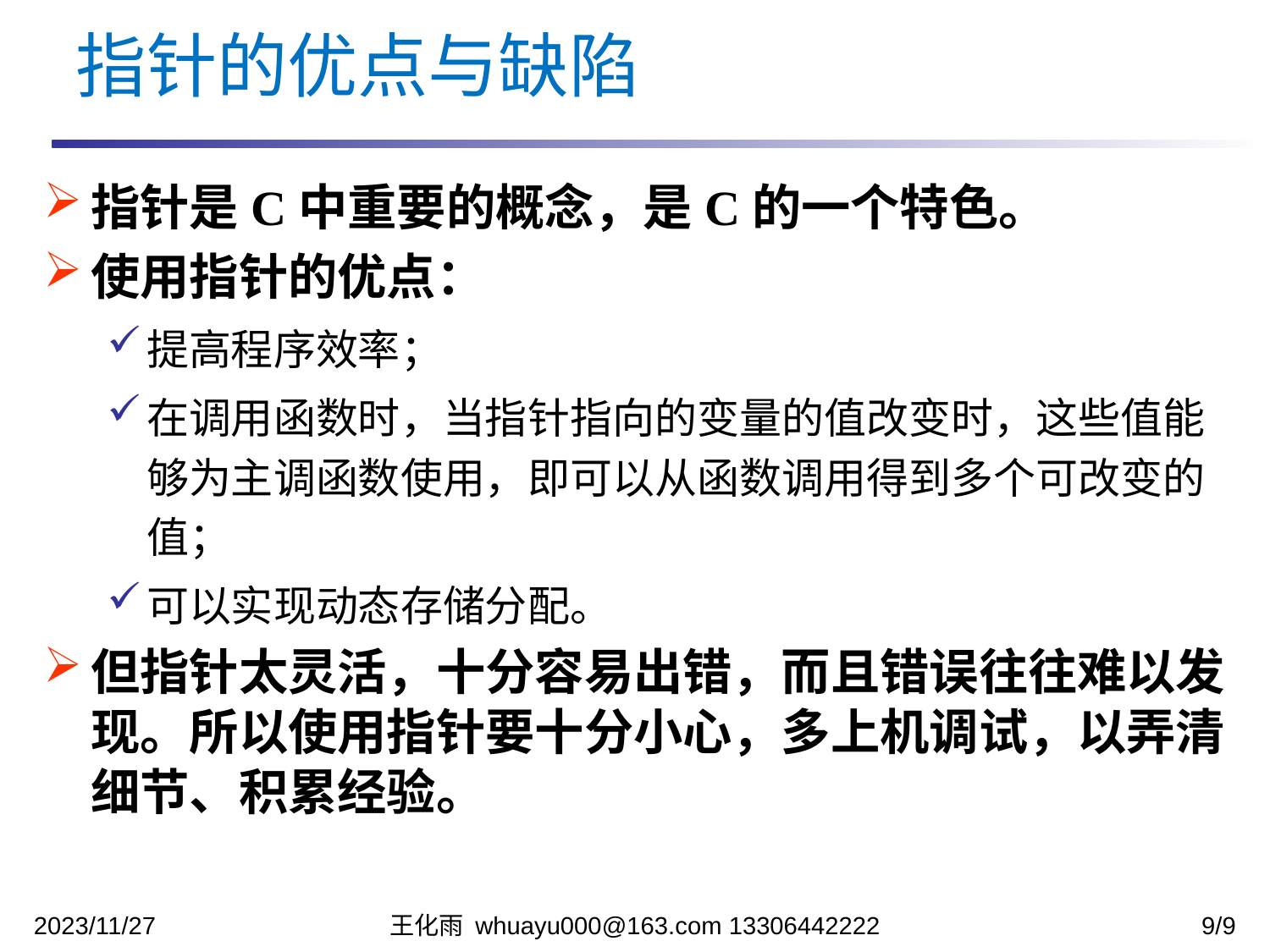

指针的优点与缺陷
指针是C中重要的概念，是C的一个特色。
使用指针的优点：
提高程序效率；
在调用函数时，当指针指向的变量的值改变时，这些值能够为主调函数使用，即可以从函数调用得到多个可改变的值；
可以实现动态存储分配。
但指针太灵活，十分容易出错，而且错误往往难以发现。所以使用指针要十分小心，多上机调试，以弄清细节、积累经验。
2023/11/27
王化雨 whuayu000@163.com 13306442222
9/9